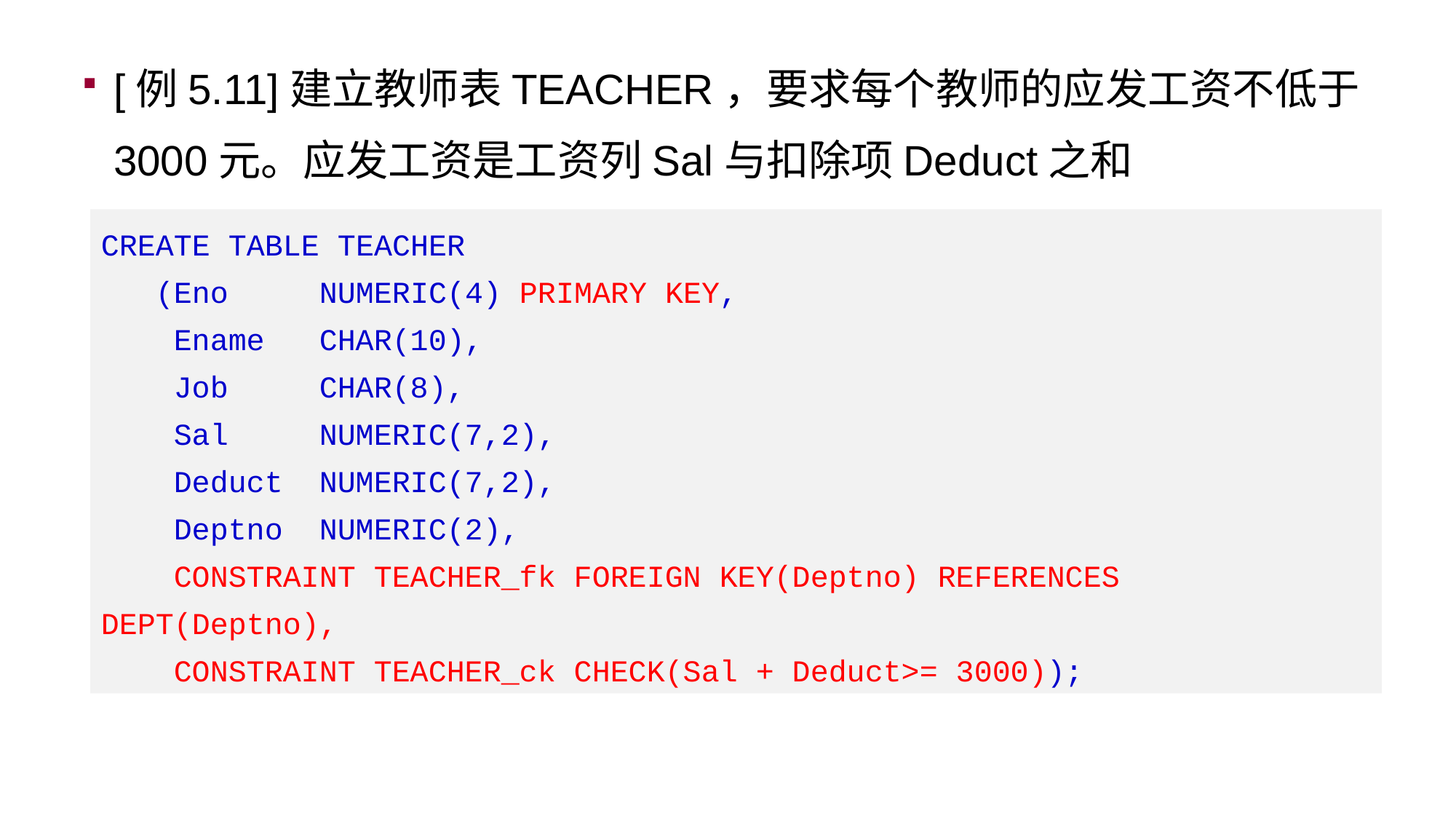

[例5.11]建立教师表TEACHER，要求每个教师的应发工资不低于3000元。应发工资是工资列Sal与扣除项Deduct之和
CREATE TABLE TEACHER
   (Eno     NUMERIC(4) PRIMARY KEY,
    Ename   CHAR(10),
    Job     CHAR(8),
    Sal     NUMERIC(7,2),
    Deduct  NUMERIC(7,2),
    Deptno  NUMERIC(2),
    CONSTRAINT TEACHER_fk FOREIGN KEY(Deptno) REFERENCES DEPT(Deptno),
    CONSTRAINT TEACHER_ck CHECK(Sal + Deduct>= 3000));
28